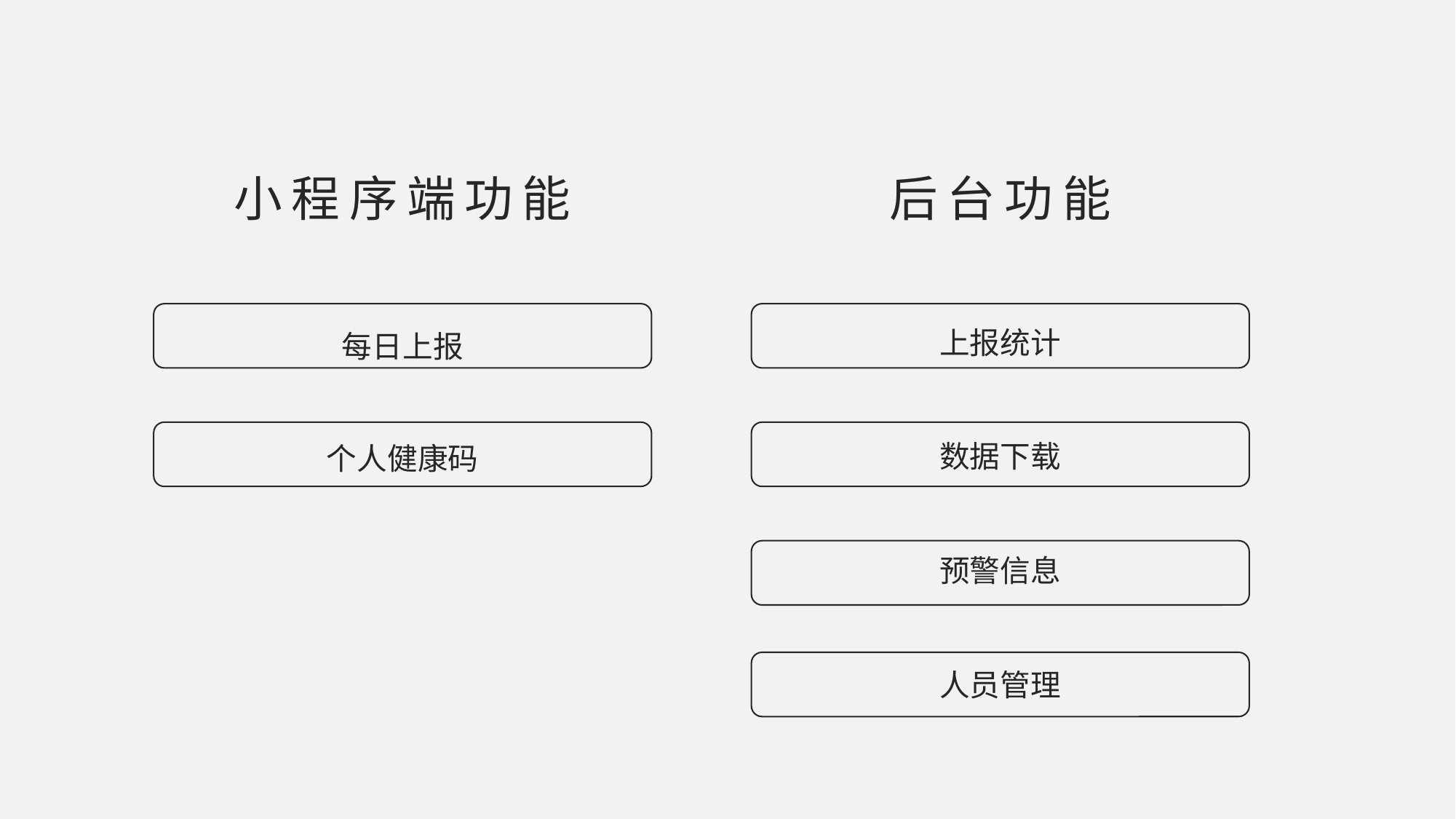

小程序端功能
后台功能

上报统计
每日上报

数据下载
个人健康码

预警信息

人员管理